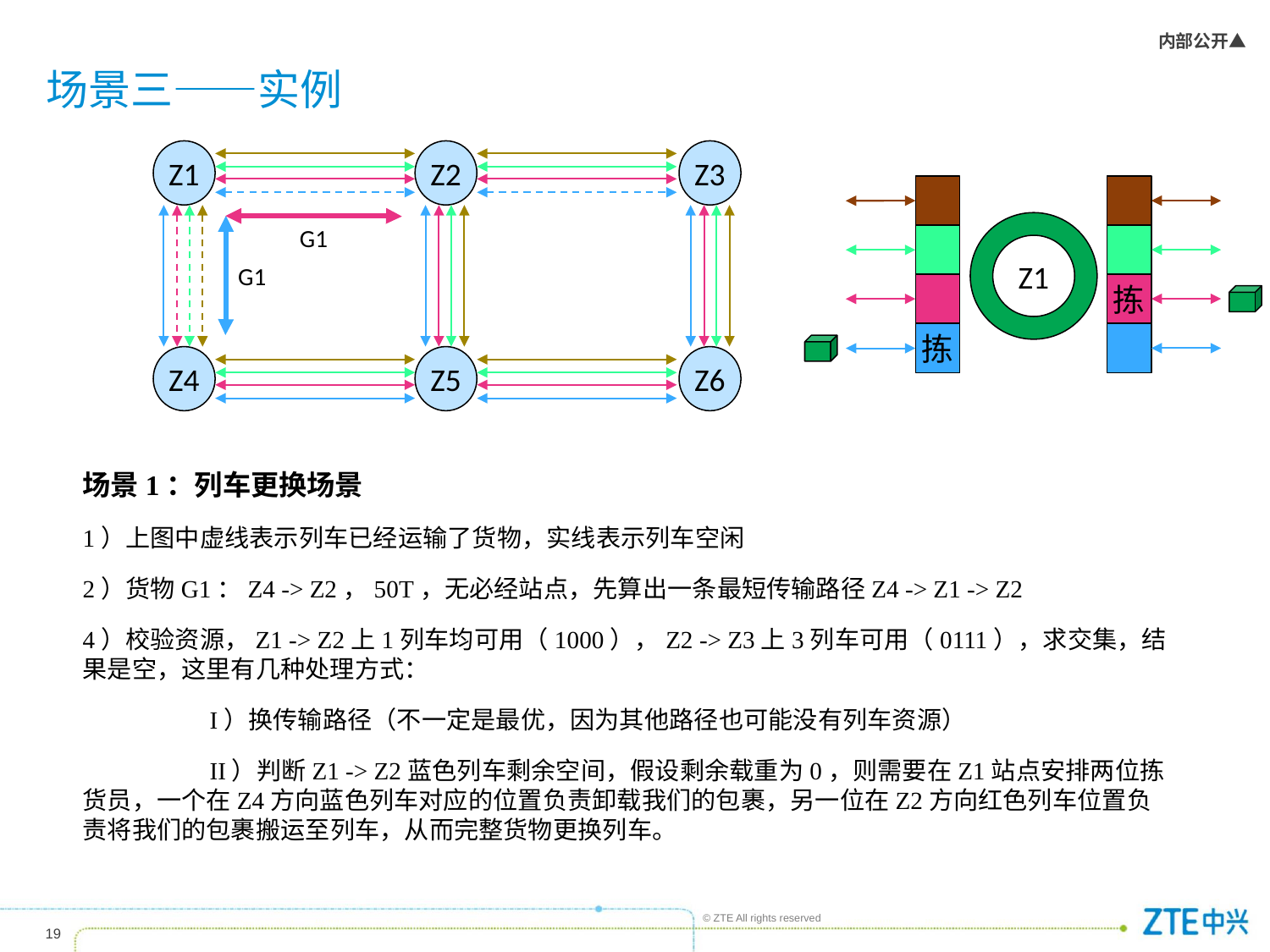

# 场景三——实例
Z1
Z2
Z3
Z4
Z5
Z6

Z1

拣
拣

G1
G1

场景1：列车更换场景
1）上图中虚线表示列车已经运输了货物，实线表示列车空闲
2）货物G1：Z4 -> Z2，50T，无必经站点，先算出一条最短传输路径Z4 -> Z1 -> Z2
4）校验资源，Z1 -> Z2上1列车均可用（1000），Z2 -> Z3上3列车可用（0111），求交集，结果是空，这里有几种处理方式：
	I）换传输路径（不一定是最优，因为其他路径也可能没有列车资源）
	II）判断Z1 -> Z2蓝色列车剩余空间，假设剩余载重为0，则需要在Z1站点安排两位拣货员，一个在Z4方向蓝色列车对应的位置负责卸载我们的包裹，另一位在Z2方向红色列车位置负责将我们的包裹搬运至列车，从而完整货物更换列车。